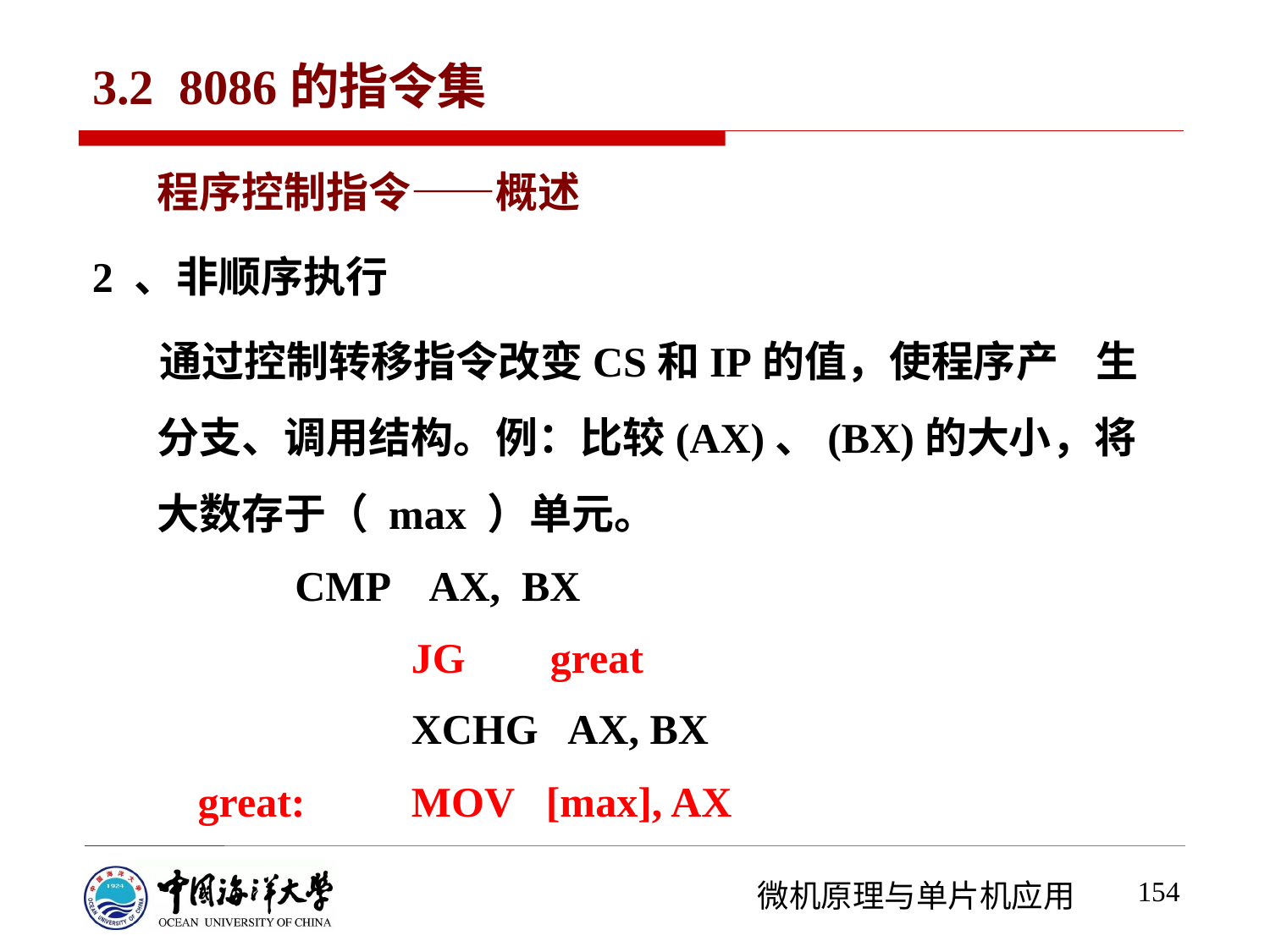

# 3.2  8086的指令集
程序控制指令——概述
2 、非顺序执行
      通过控制转移指令改变CS和IP的值，使程序产    生分支、调用结构。例：比较(AX)、(BX)的大小，将大数存于（ max ）单元。
	 	 CMP    AX,  BX
           		JG        great
           		XCHG   AX, BX
          great:  	MOV   [max], AX

154